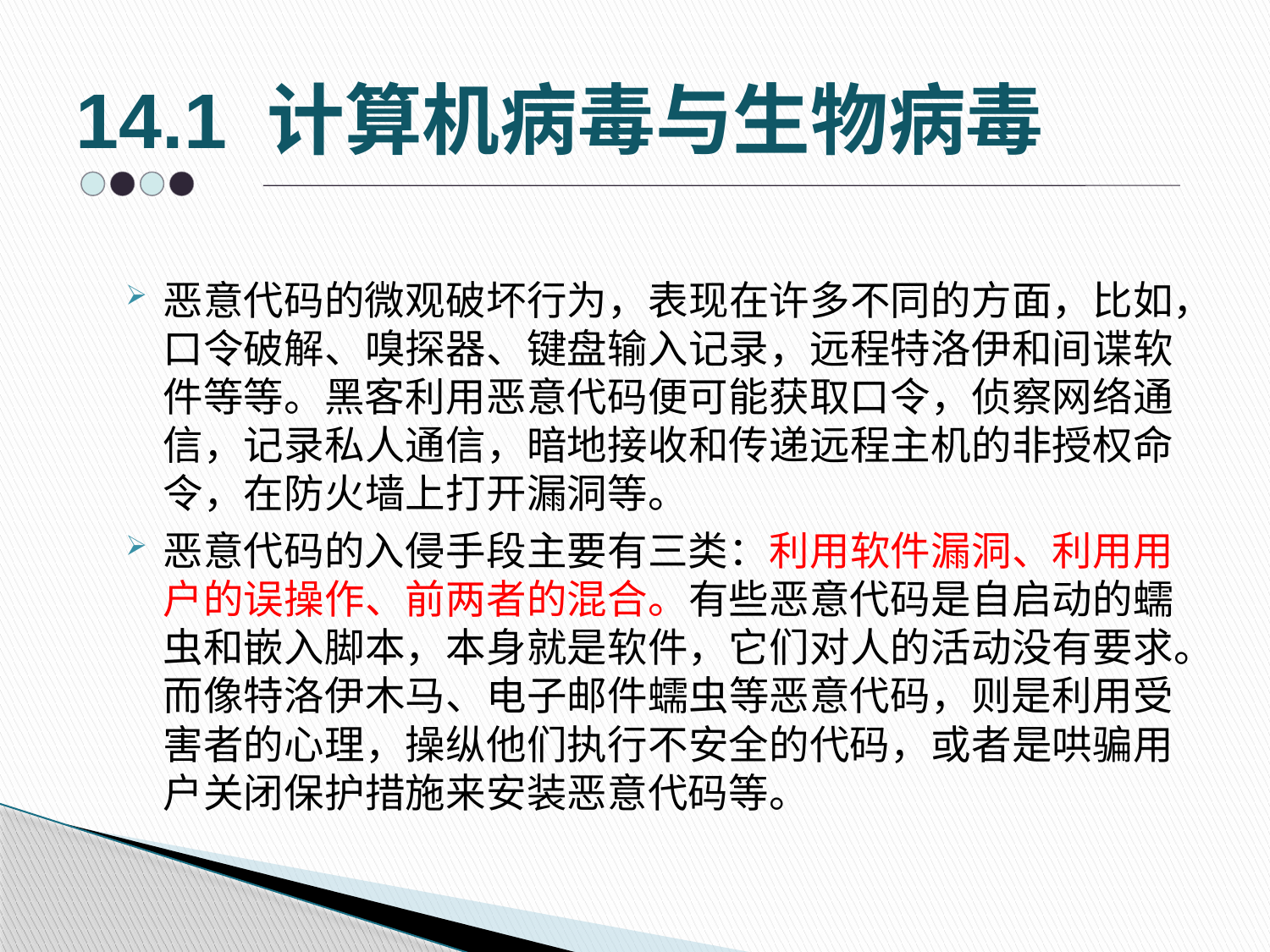

# 14.1 计算机病毒与生物病毒

恶意代码的微观破坏行为，表现在许多不同的方面，比如，口令破解、嗅探器、键盘输入记录，远程特洛伊和间谍软件等等。黑客利用恶意代码便可能获取口令，侦察网络通信，记录私人通信，暗地接收和传递远程主机的非授权命令，在防火墙上打开漏洞等。
恶意代码的入侵手段主要有三类：利用软件漏洞、利用用户的误操作、前两者的混合。有些恶意代码是自启动的蠕虫和嵌入脚本，本身就是软件，它们对人的活动没有要求。而像特洛伊木马、电子邮件蠕虫等恶意代码，则是利用受害者的心理，操纵他们执行不安全的代码，或者是哄骗用户关闭保护措施来安装恶意代码等。